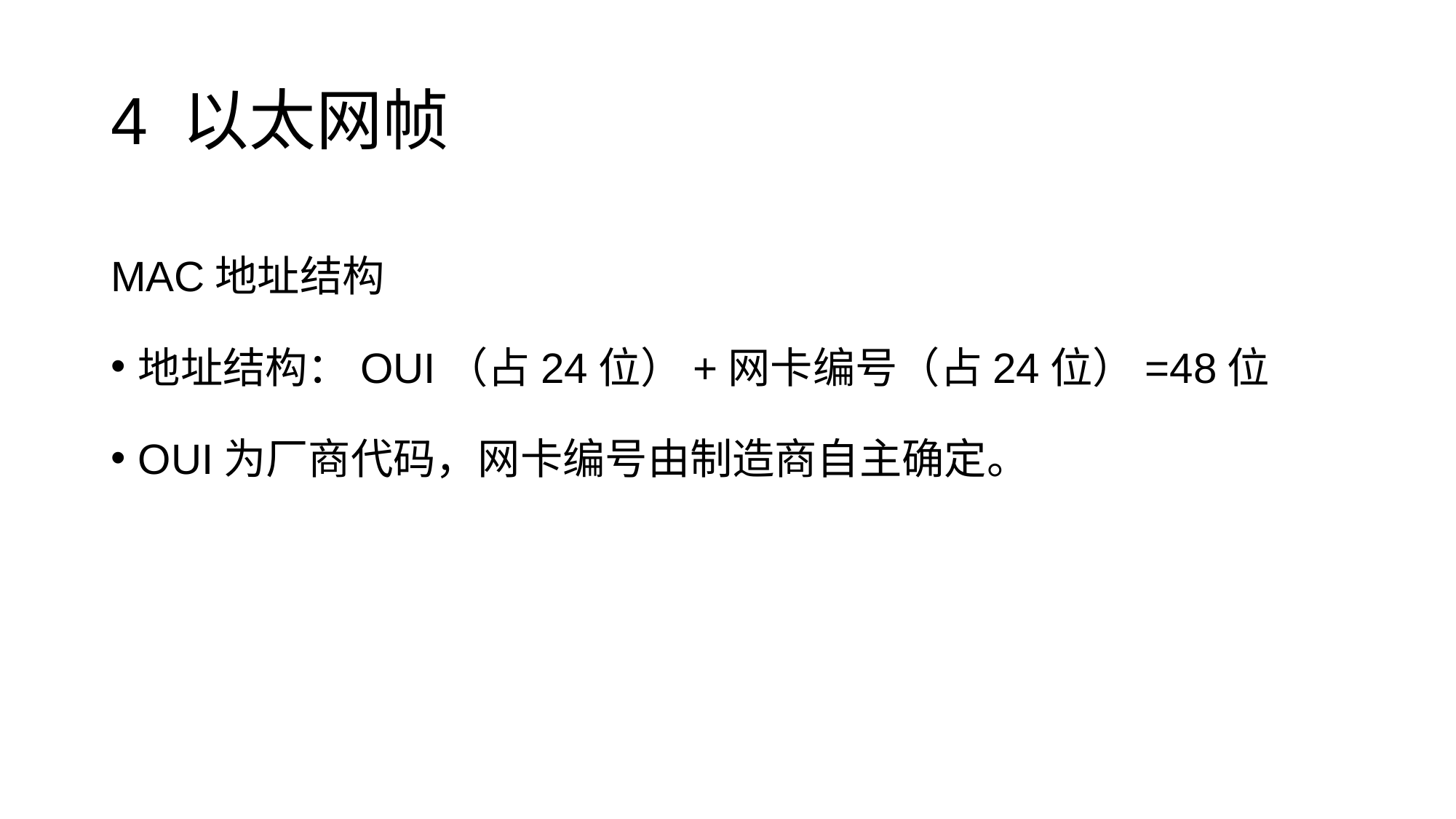

# 4 以太网帧
MAC地址结构
地址结构：OUI（占24位）+网卡编号（占24位）=48位
OUI为厂商代码，网卡编号由制造商自主确定。